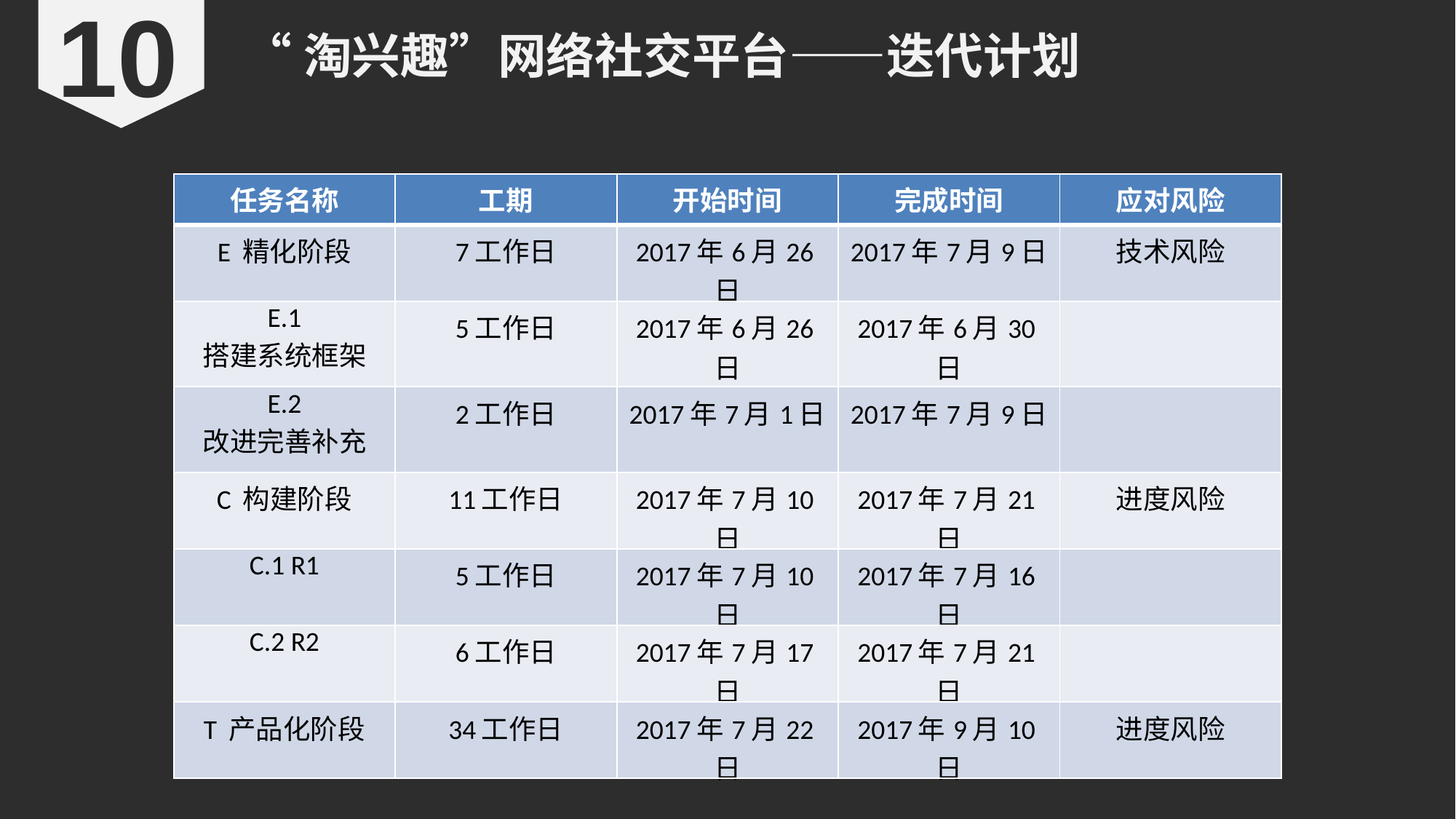

10
“淘兴趣”网络社交平台——迭代计划
| 任务名称 | 工期 | 开始时间 | 完成时间 | 应对风险 |
| --- | --- | --- | --- | --- |
| E 精化阶段 | 7工作日 | 2017年6月26日 | 2017年7月9日 | 技术风险 |
| E.1 搭建系统框架 | 5工作日 | 2017年6月26日 | 2017年6月30日 |  |
| E.2 改进完善补充 | 2工作日 | 2017年7月1日 | 2017年7月9日 |  |
| C 构建阶段 | 11工作日 | 2017年7月10日 | 2017年7月21日 | 进度风险 |
| C.1 R1 | 5工作日 | 2017年7月10日 | 2017年7月16日 |  |
| C.2 R2 | 6工作日 | 2017年7月17日 | 2017年7月21日 |  |
| T 产品化阶段 | 34工作日 | 2017年7月22日 | 2017年9月10日 | 进度风险 |